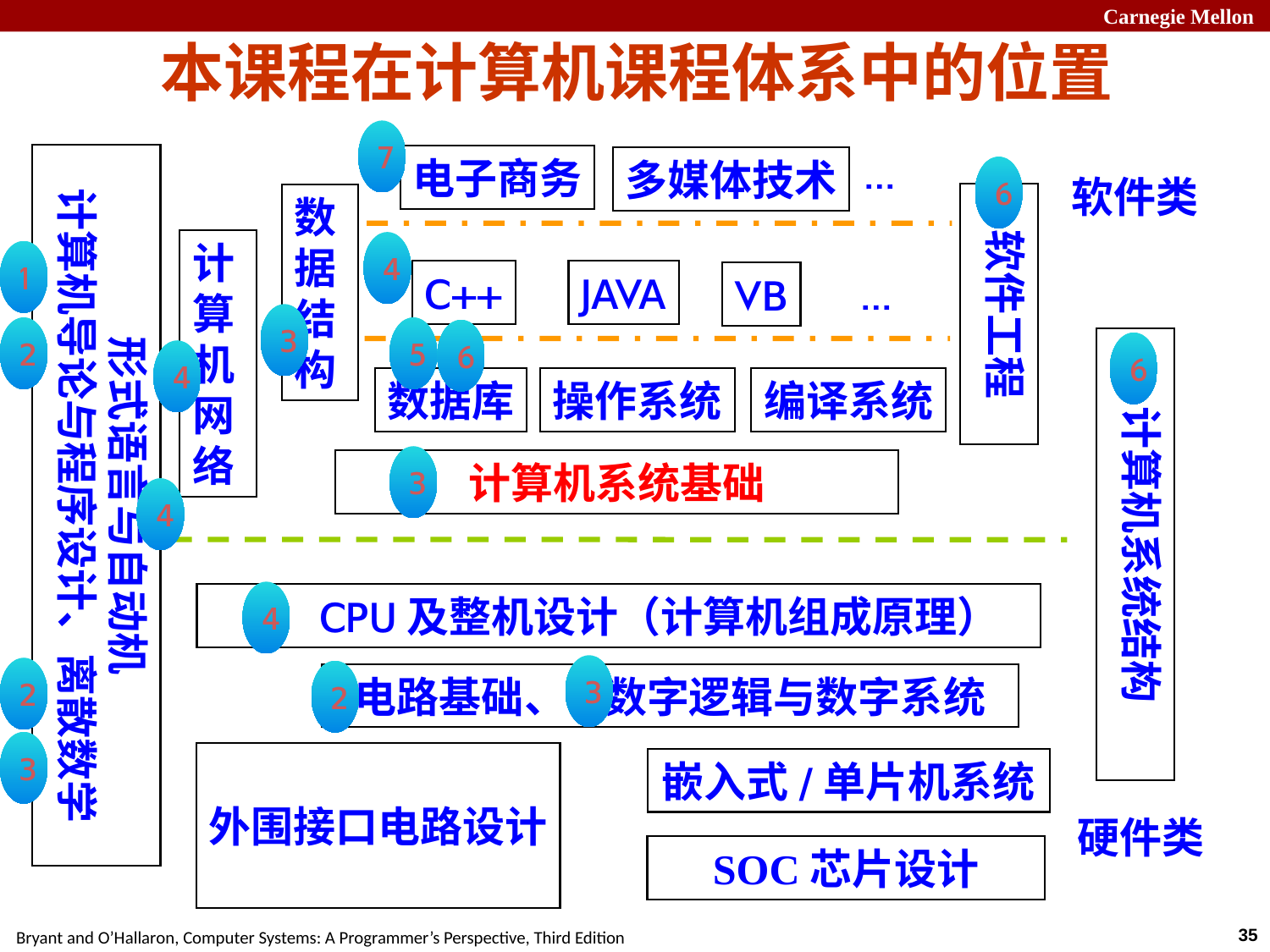

本课程在计算机课程体系中的位置
7
…
形式语言与自动机
计算机导论与程序设计、离散数学
电子商务
多媒体技术
6
软件类
软件工程
数据结构

计算机网络
4
1
C++
JAVA
…
VB
3
5
2
6
计算机系统结构
6

4
数据库
操作系统
编译系统
3
计算机系统基础
4

4
        CPU及整机设计（计算机组成原理）
3
2
2
电路基础、    数字逻辑与数字系统
3

外围接口电路设计

嵌入式/单片机系统
硬件类
SOC芯片设计